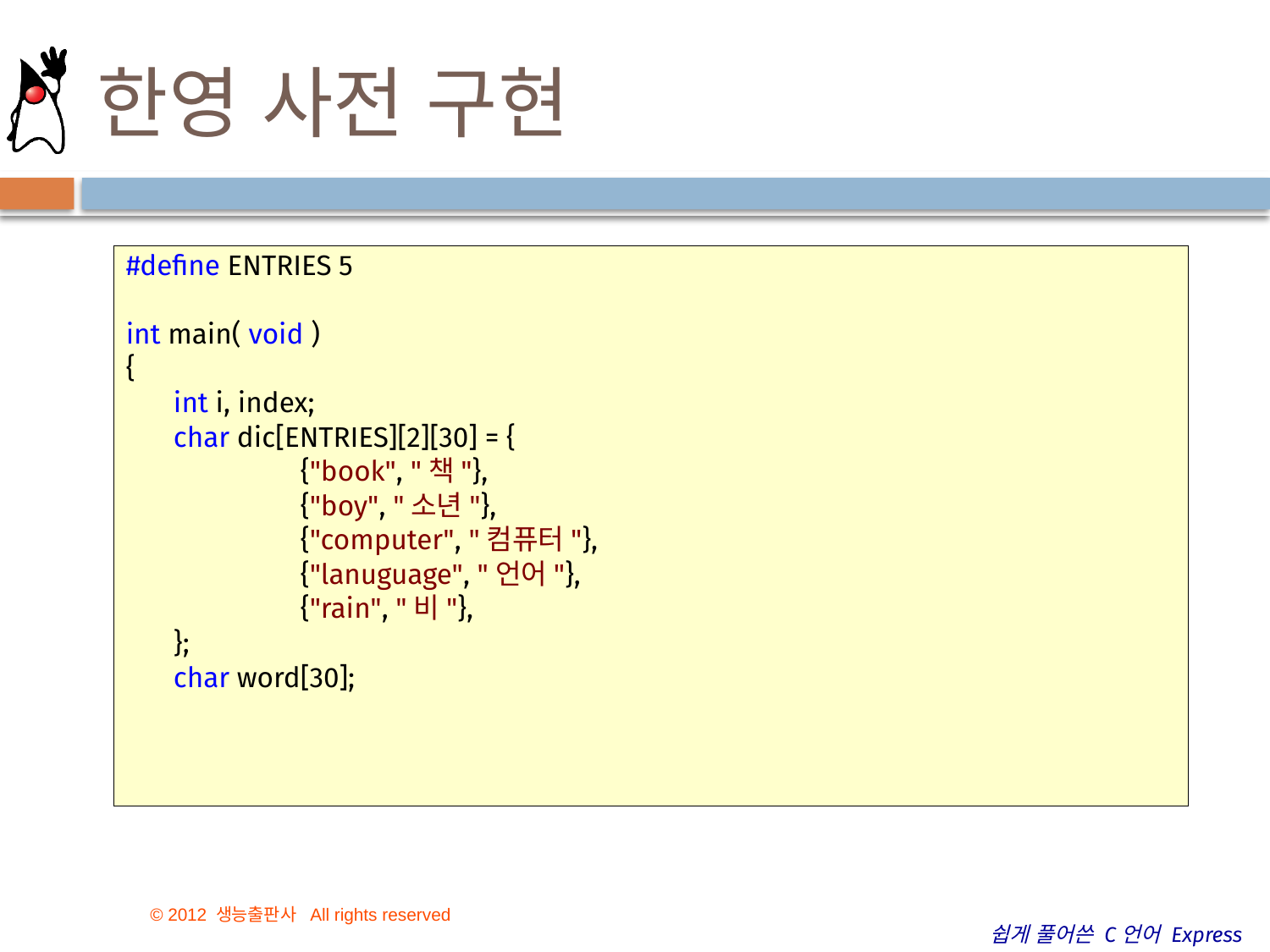

# 한영 사전 구현
#define ENTRIES 5

int main( void )
{
	int i, index;
	char dic[ENTRIES][2][30] = {
		{"book", "책"},
		{"boy", "소년"},
		{"computer", "컴퓨터"},
		{"lanuguage", "언어"},
		{"rain", "비"},
	};
	char word[30];